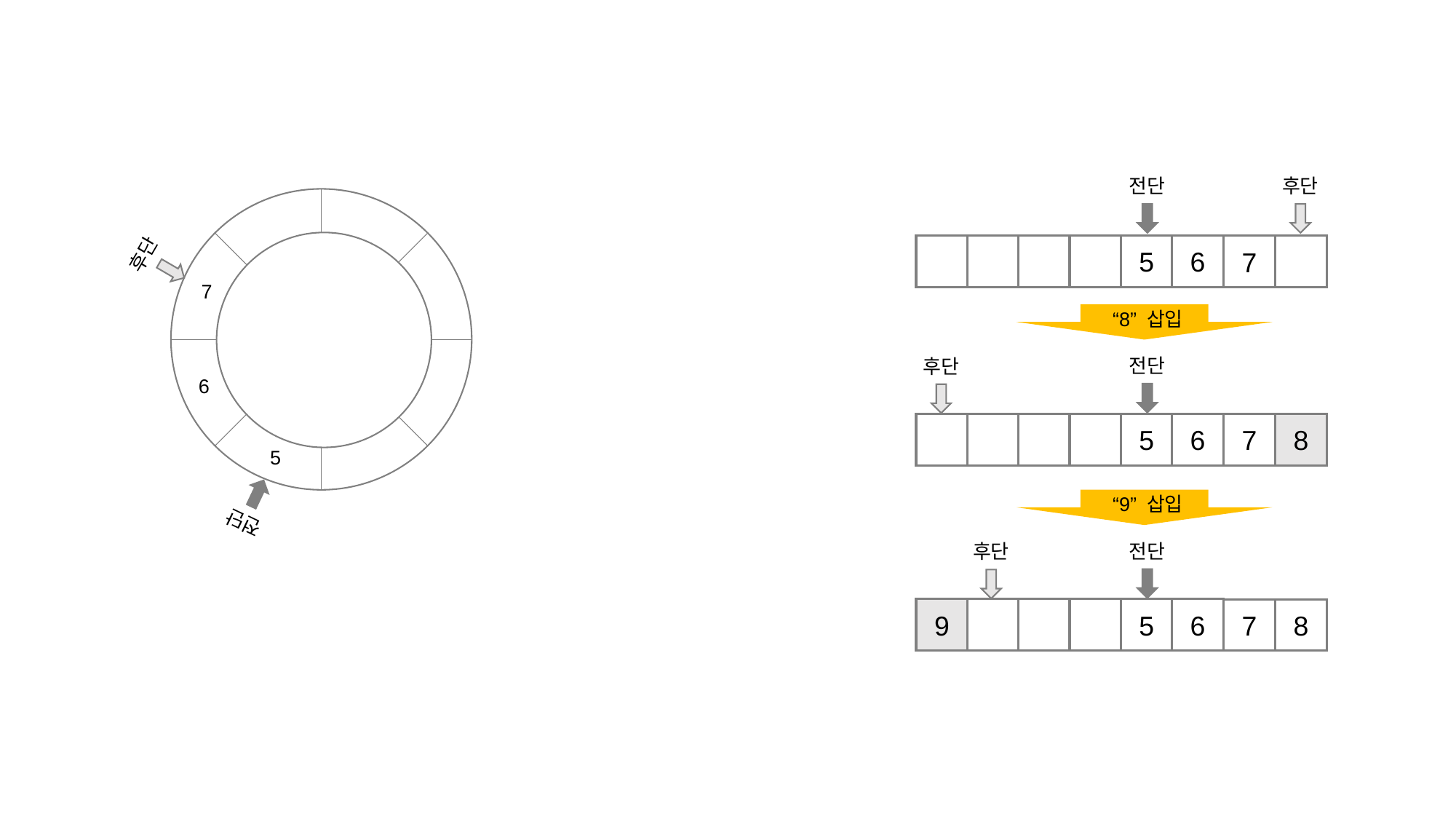

전단
후단

후단

7
6
5
전단

5
6
7

“8” 삽입

전단
후단

5
6
7
8
“9” 삽입

전단
후단

9

5
6
7
8